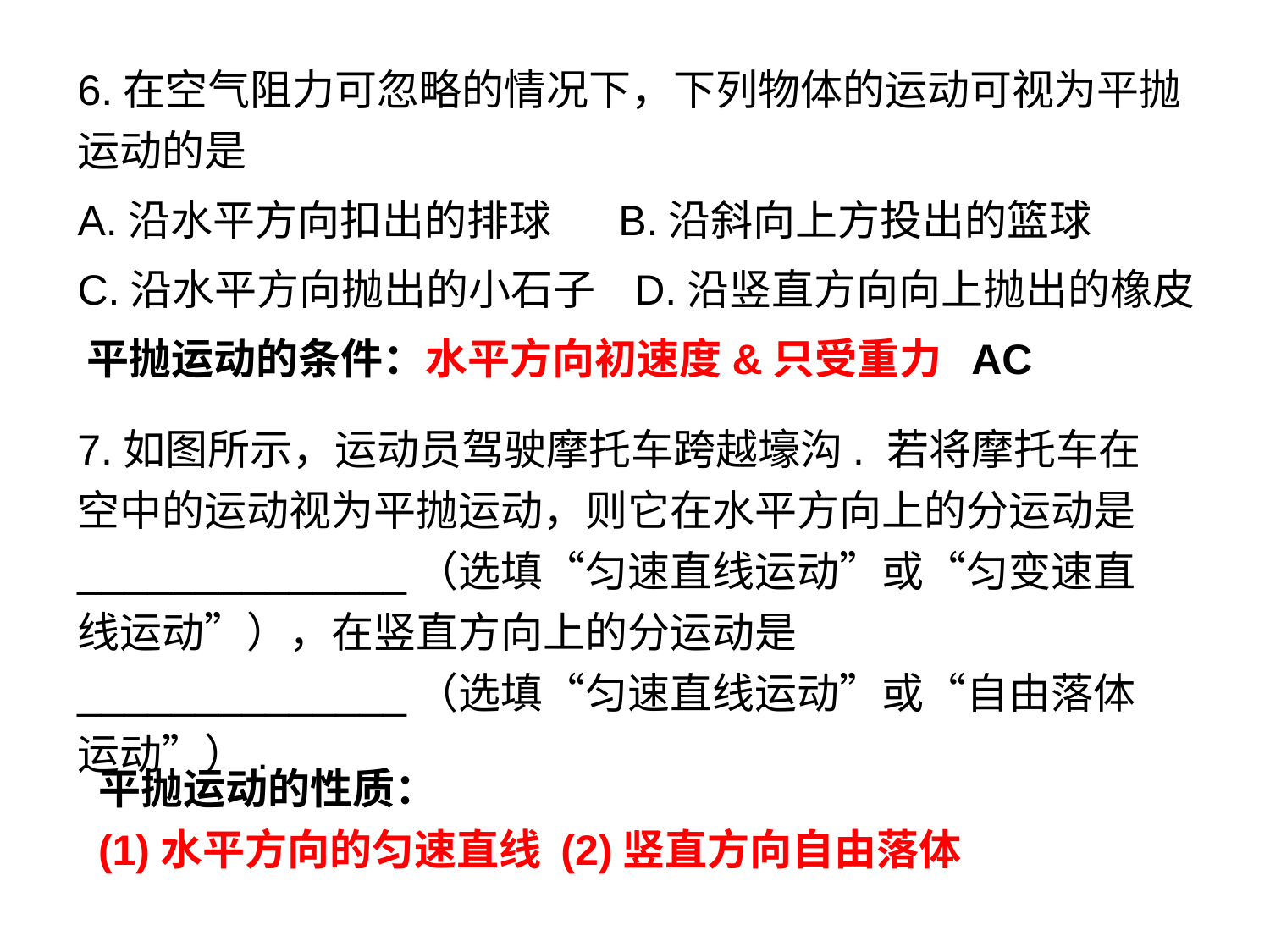

6.在空气阻力可忽略的情况下，下列物体的运动可视为平抛运动的是
A.沿水平方向扣出的排球      B.沿斜向上方投出的篮球
C.沿水平方向抛出的小石子   D.沿竖直方向向上抛出的橡皮

平抛运动的条件：水平方向初速度&只受重力  AC
7.如图所示，运动员驾驶摩托车跨越壕沟. 若将摩托车在空中的运动视为平抛运动，则它在水平方向上的分运动是______________（选填“匀速直线运动”或“匀变速直线运动”），在竖直方向上的分运动是______________（选填“匀速直线运动”或“自由落体运动”）.
平抛运动的性质：
(1)水平方向的匀速直线 (2)竖直方向自由落体